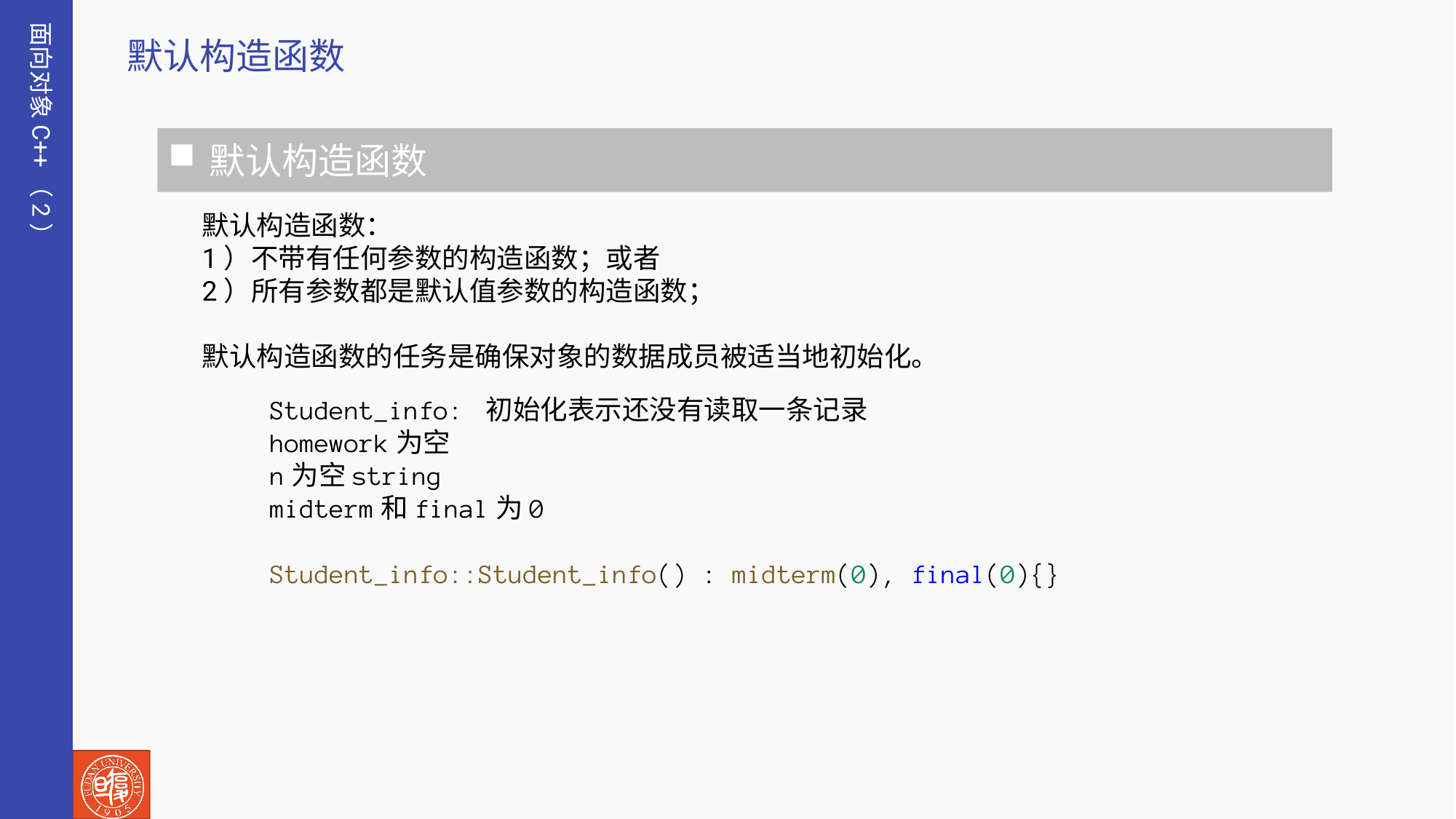

面向对象C++（2）
默认构造函数
默认构造函数
默认构造函数：
1）不带有任何参数的构造函数；或者
2）所有参数都是默认值参数的构造函数；

默认构造函数的任务是确保对象的数据成员被适当地初始化。
Student_info: 初始化表示还没有读取一条记录
homework为空
n为空string
midterm和final为0
Student_info::Student_info() : midterm(0), final(0){}